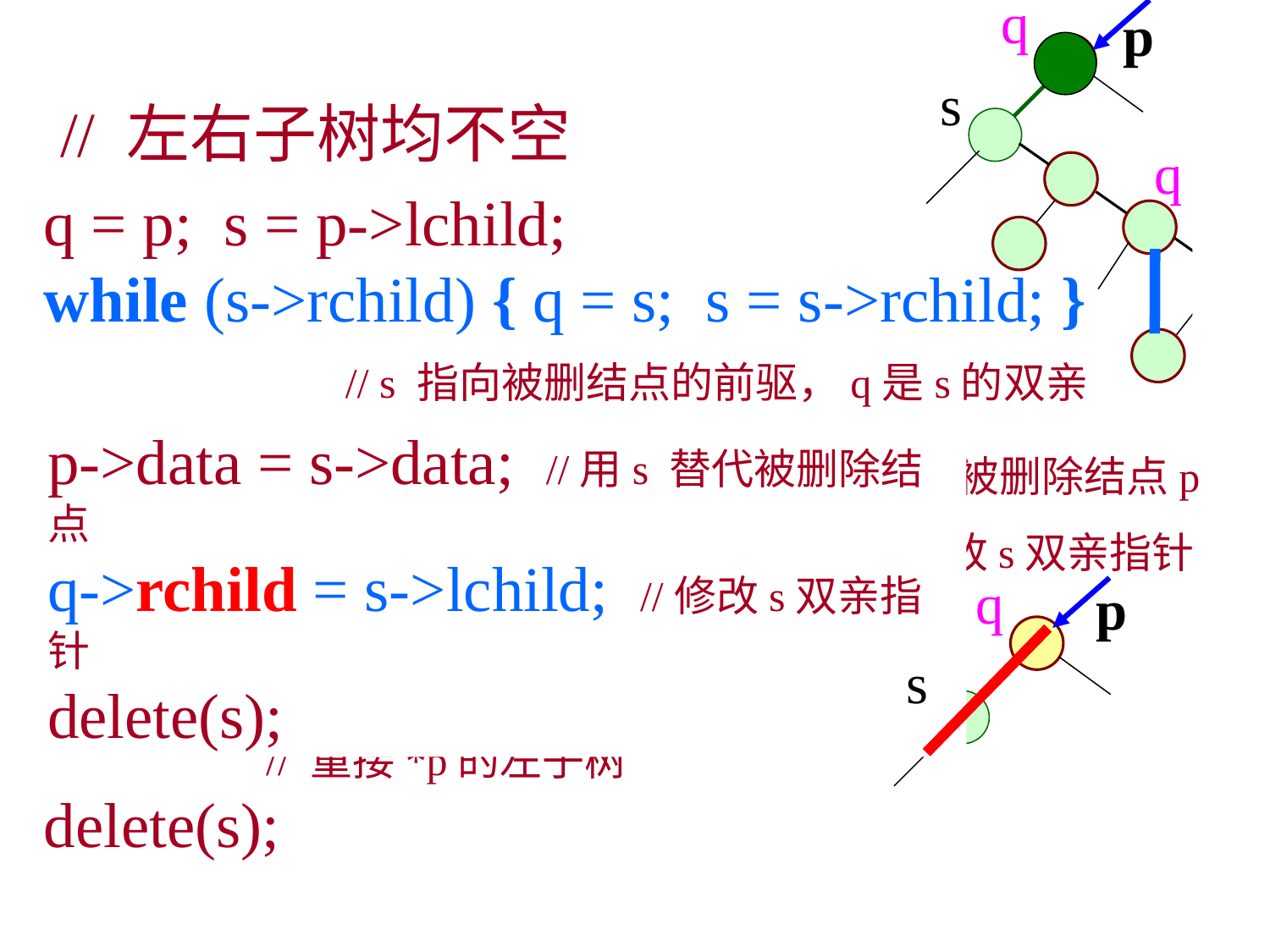

q
p

s

// 左右子树均不空

q

q = p;  s = p->lchild;
while (s->rchild) { q = s;  s = s->rchild; }
                   // s 指向被删结点的前驱，q是s的双亲
s

p->data = s->data;  //用s 替代被删除结点
q->rchild = s->lchild;  //修改s双亲指针
delete(s);
p->data = s->data;               //用s 替代被删除结点p
if (q!=p)  q->rchild = s->lchild; //修改s双亲指针
else  p->lchild = s->lchild;
                 // p的前驱就是其左孩子，
                     // 重接*p的左子树
delete(s);
q
p

s